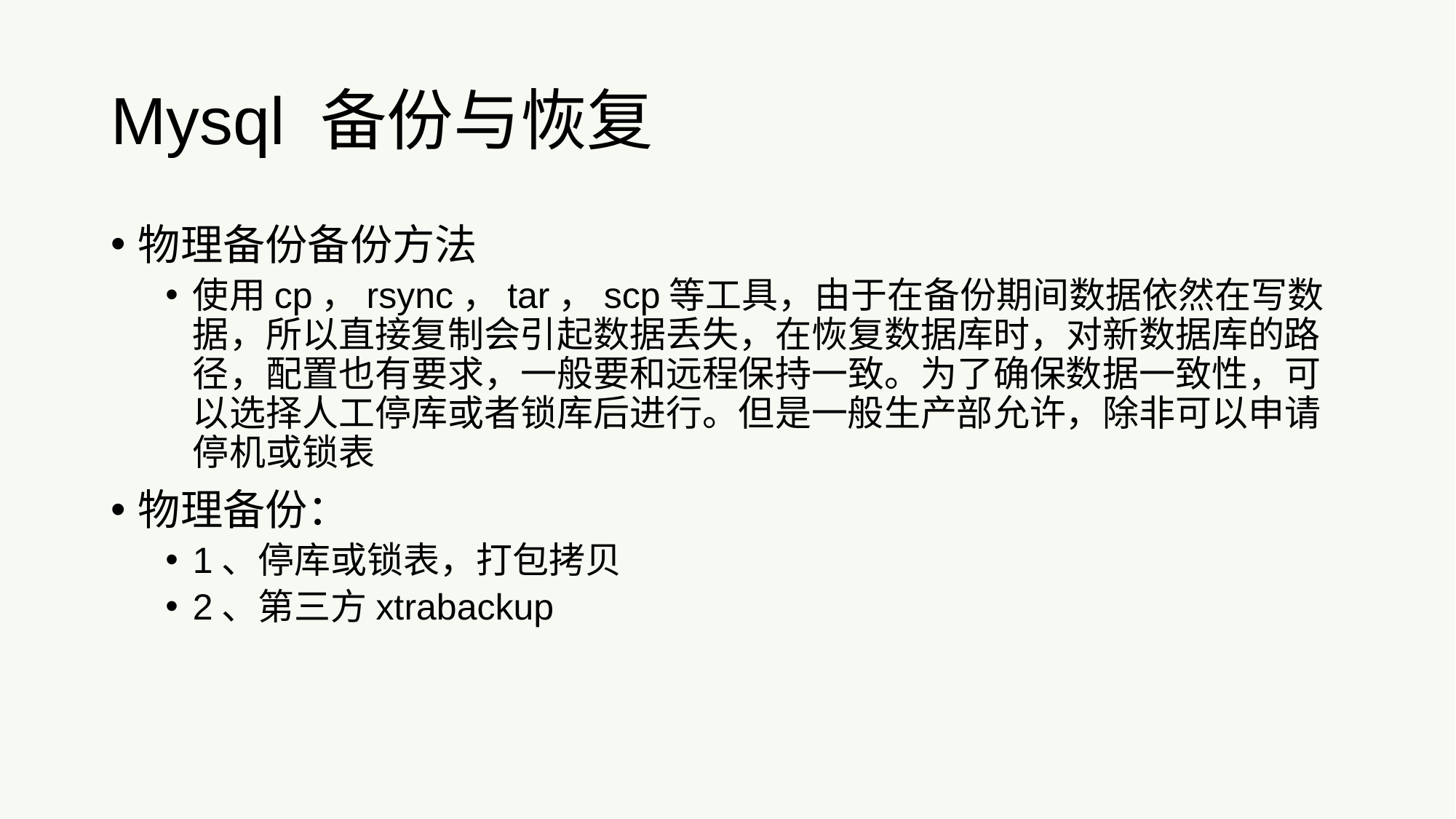

# Mysql 备份与恢复
物理备份备份方法
使用cp，rsync，tar，scp等工具，由于在备份期间数据依然在写数据，所以直接复制会引起数据丢失，在恢复数据库时，对新数据库的路径，配置也有要求，一般要和远程保持一致。为了确保数据一致性，可以选择人工停库或者锁库后进行。但是一般生产部允许，除非可以申请停机或锁表
物理备份：
1、停库或锁表，打包拷贝
2、第三方xtrabackup

35